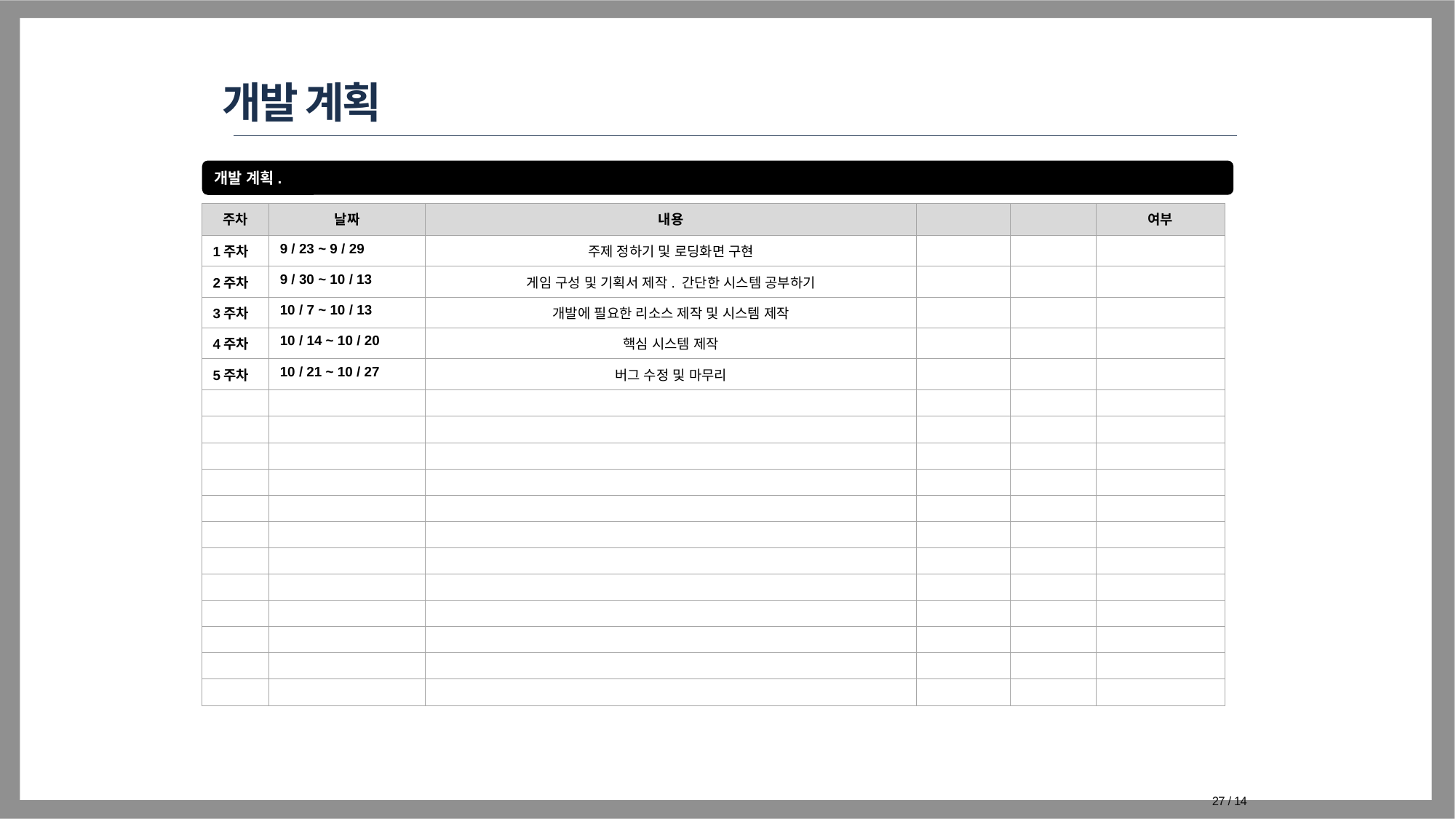

# 개발 계획
개발 계획.
| 주차 | 날짜 | 내용 |  |  | 여부 |
| --- | --- | --- | --- | --- | --- |
| 1주차 | 9 / 23 ~ 9 / 29 | 주제 정하기 및 로딩화면 구현 |  |  |  |
| 2주차 | 9 / 30 ~ 10 / 13 | 게임 구성 및 기획서 제작. 간단한 시스템 공부하기 |  |  |  |
| 3주차 | 10 / 7 ~ 10 / 13 | 개발에 필요한 리소스 제작 및 시스템 제작 |  |  |  |
| 4주차 | 10 / 14 ~ 10 / 20 | 핵심 시스템 제작 |  |  |  |
| 5주차 | 10 / 21 ~ 10 / 27 | 버그 수정 및 마무리 |  |  |  |
|  |  |  |  |  |  |
|  |  |  |  |  |  |
|  |  |  |  |  |  |
|  |  |  |  |  |  |
|  |  |  |  |  |  |
|  |  |  |  |  |  |
|  |  |  |  |  |  |
|  |  |  |  |  |  |
|  |  |  |  |  |  |
|  |  |  |  |  |  |
|  |  |  |  |  |  |
|  |  |  |  |  |  |
27 / 14